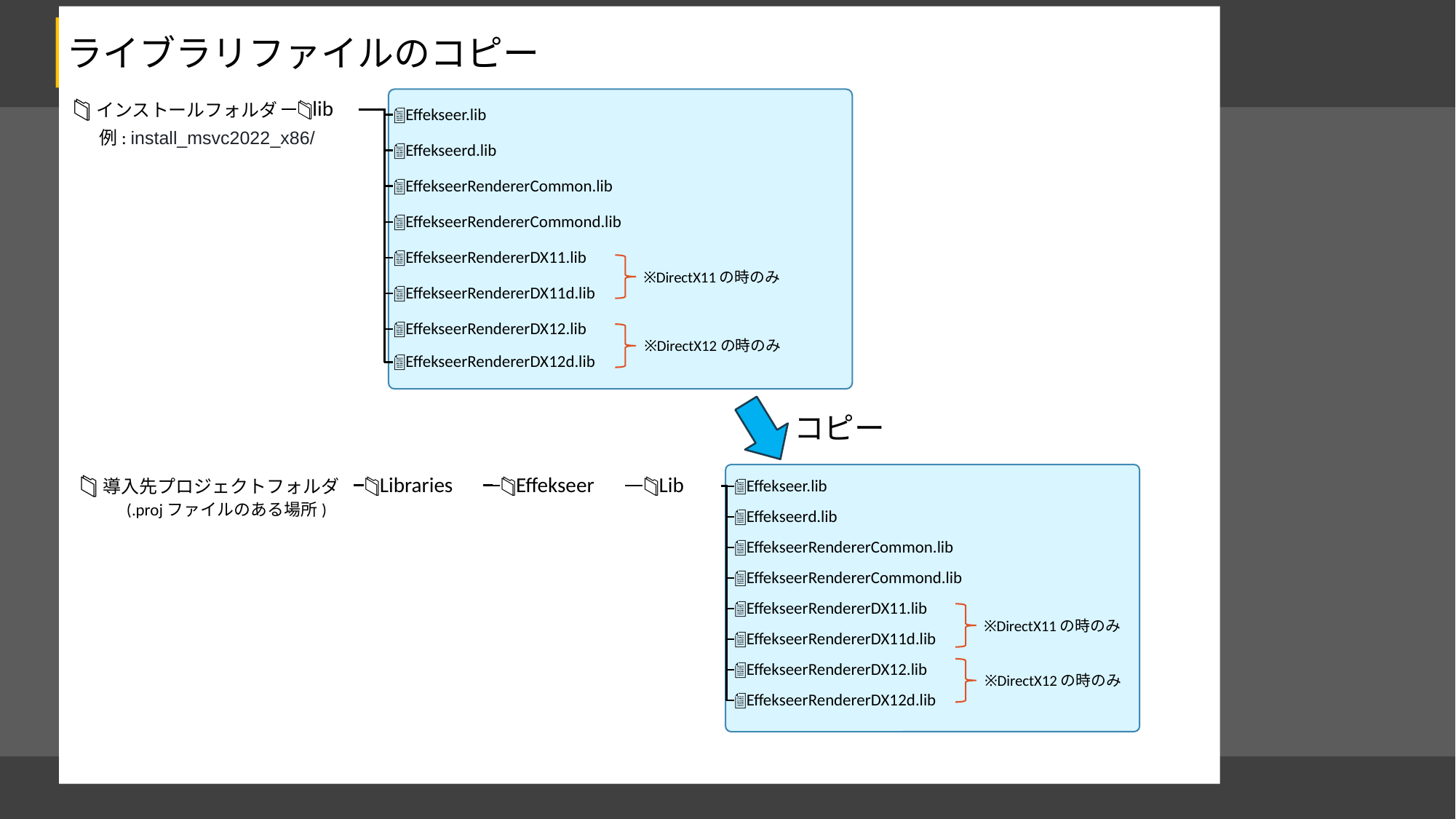

#
ライブラリファイルのコピー

📁インストールフォルダ
📁lib
📄Effekseer.lib
📄Effekseerd.lib
📄EffekseerRendererCommon.lib
📄EffekseerRendererCommond.lib
📄EffekseerRendererDX11.lib
📄EffekseerRendererDX11d.lib
📄EffekseerRendererDX12.lib
📄EffekseerRendererDX12d.lib
例: install_msvc2022_x86/

※DirectX11の時のみ

※DirectX12の時のみ

コピー

📁導入先プロジェクトフォルダ
📁Libraries
📁Effekseer
📁Lib
📄Effekseer.lib
📄Effekseerd.lib
📄EffekseerRendererCommon.lib
📄EffekseerRendererCommond.lib
📄EffekseerRendererDX11.lib
📄EffekseerRendererDX11d.lib
📄EffekseerRendererDX12.lib
📄EffekseerRendererDX12d.lib
(.projファイルのある場所)

※DirectX11の時のみ

※DirectX12の時のみ